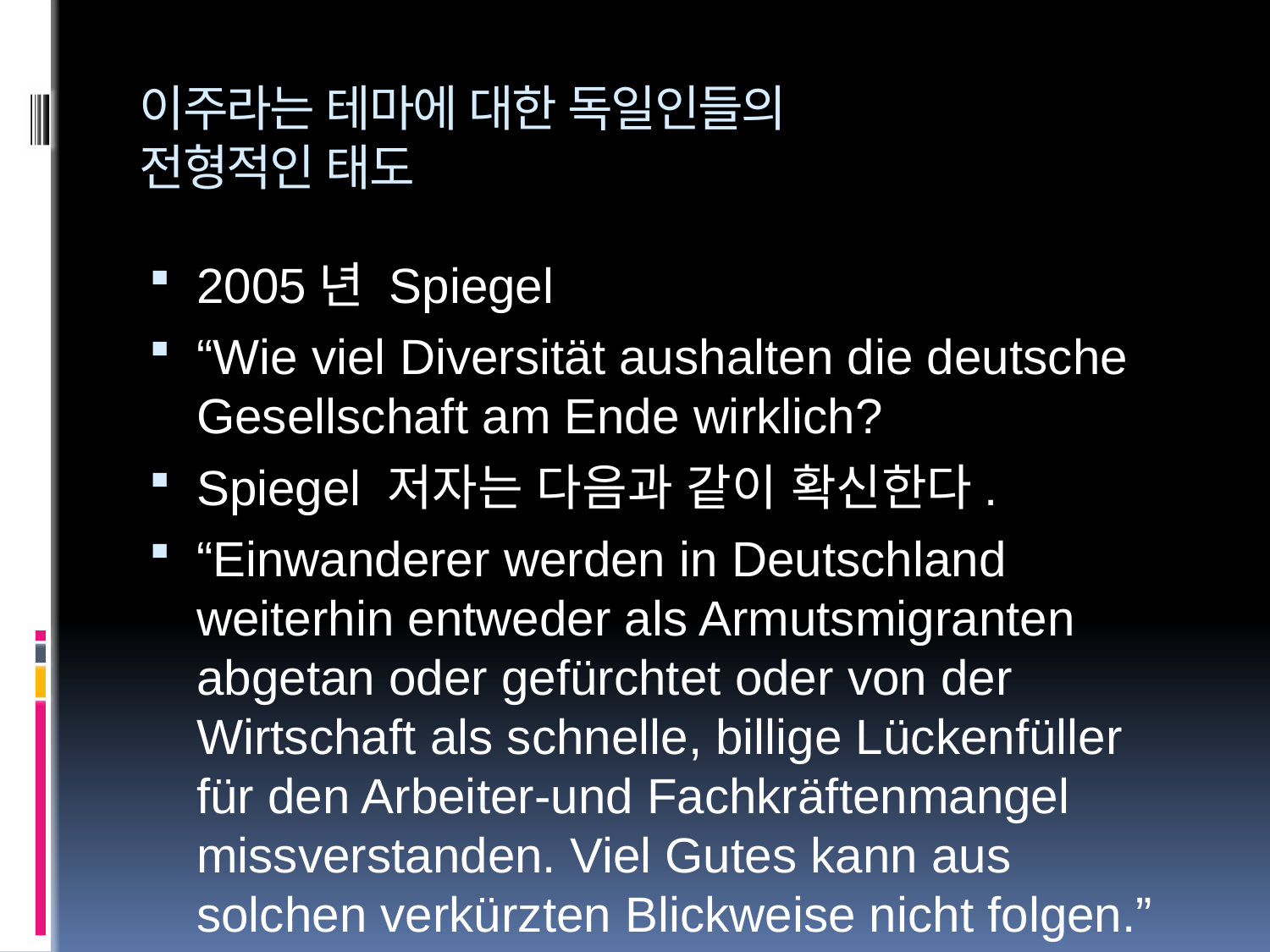

# 이주라는 테마에 대한 독일인들의 전형적인 태도
2005년 Spiegel
“Wie viel Diversität aushalten die deutsche Gesellschaft am Ende wirklich?
Spiegel 저자는 다음과 같이 확신한다.
“Einwanderer werden in Deutschland weiterhin entweder als Armutsmigranten abgetan oder gefürchtet oder von der Wirtschaft als schnelle, billige Lückenfüller  für den Arbeiter-und Fachkräftenmangel missverstanden. Viel Gutes kann aus solchen verkürzten Blickweise nicht folgen.”